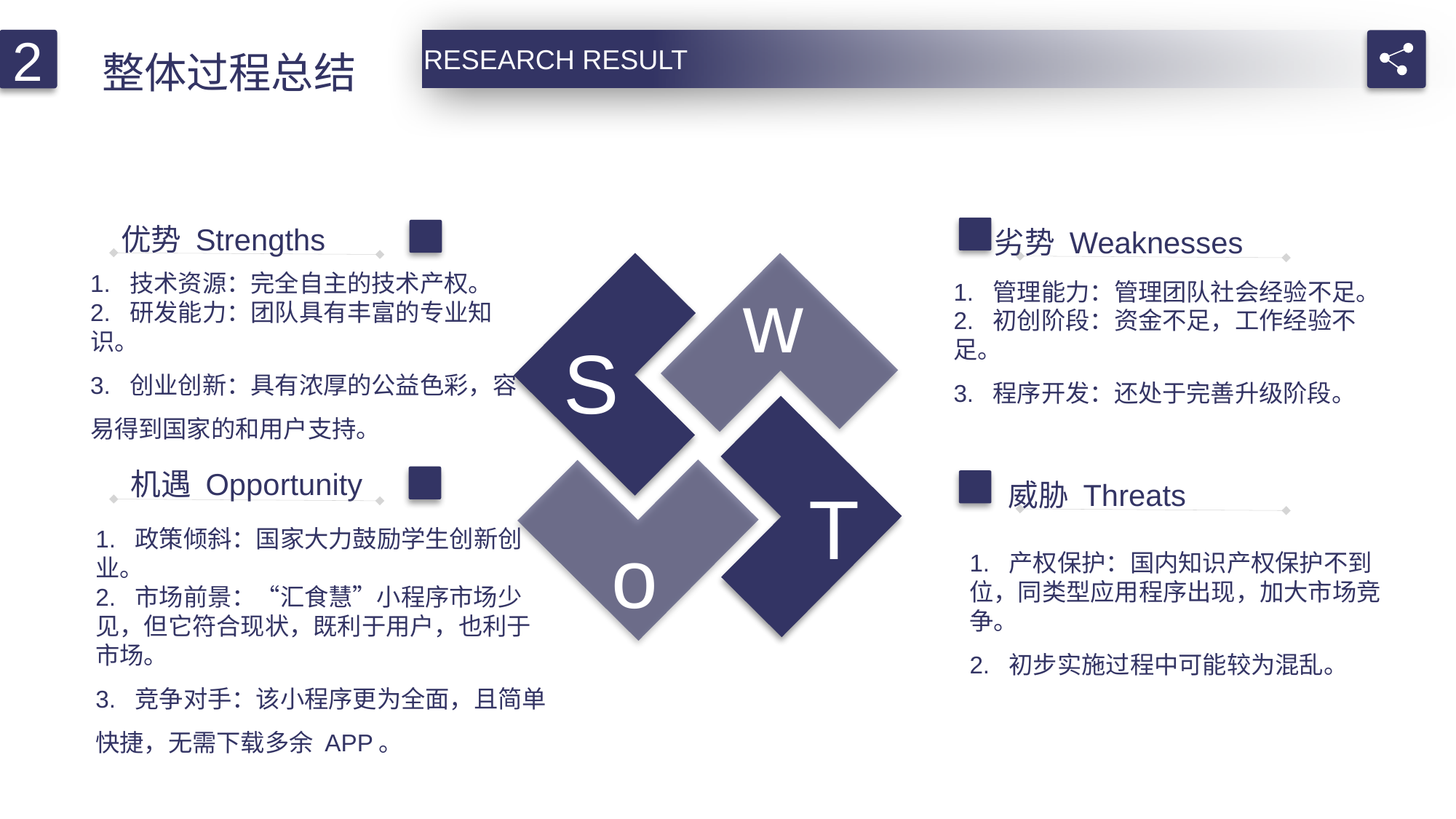

整体过程总结
2

RESEARCH RESULT

优势 Strengths
劣势 Weaknesses

w
1.  技术资源：完全自主的技术产权。2.  研发能力：团队具有丰富的专业知识。3.  创业创新：具有浓厚的公益色彩，容易得到国家的和用户支持。
1.  管理能力：管理团队社会经验不足。2.  初创阶段：资金不足，工作经验不足。3.  程序开发：还处于完善升级阶段。

S

T
机遇 Opportunity
威胁 Threats

o
1.  政策倾斜：国家大力鼓励学生创新创业。2.  市场前景：“汇食慧”小程序市场少见，但它符合现状，既利于用户，也利于市场。3.  竞争对手：该小程序更为全面，且简单快捷，无需下载多余 APP。
1.  产权保护：国内知识产权保护不到位，同类型应用程序出现，加大市场竞争。2.  初步实施过程中可能较为混乱。